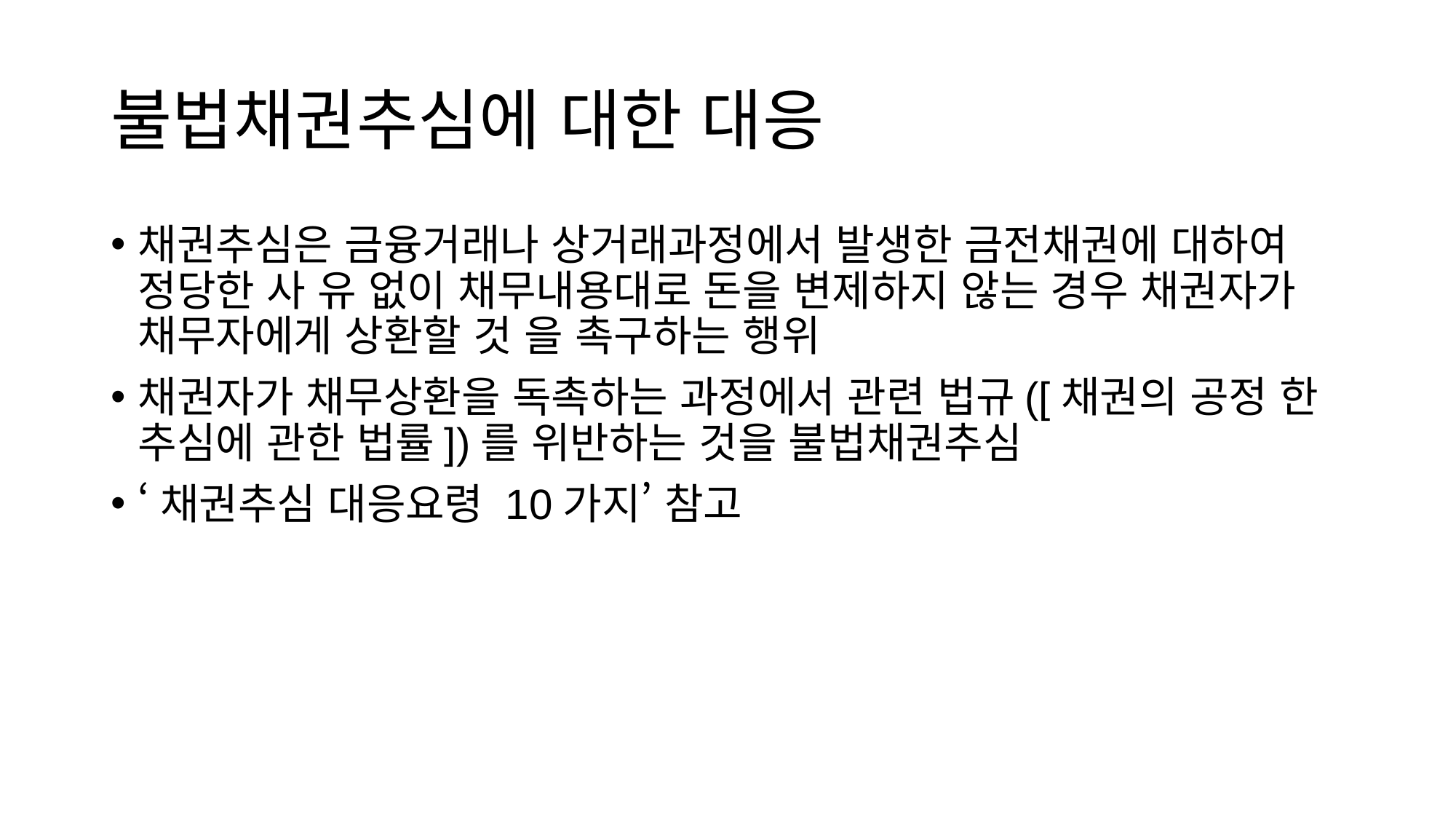

# 불법채권추심에 대한 대응
채권추심은 금융거래나 상거래과정에서 발생한 금전채권에 대하여 정당한 사 유 없이 채무내용대로 돈을 변제하지 않는 경우 채권자가 채무자에게 상환할 것 을 촉구하는 행위
채권자가 채무상환을 독촉하는 과정에서 관련 법규([채권의 공정 한 추심에 관한 법률])를 위반하는 것을 불법채권추심
‘채권추심 대응요령 10가지’ 참고